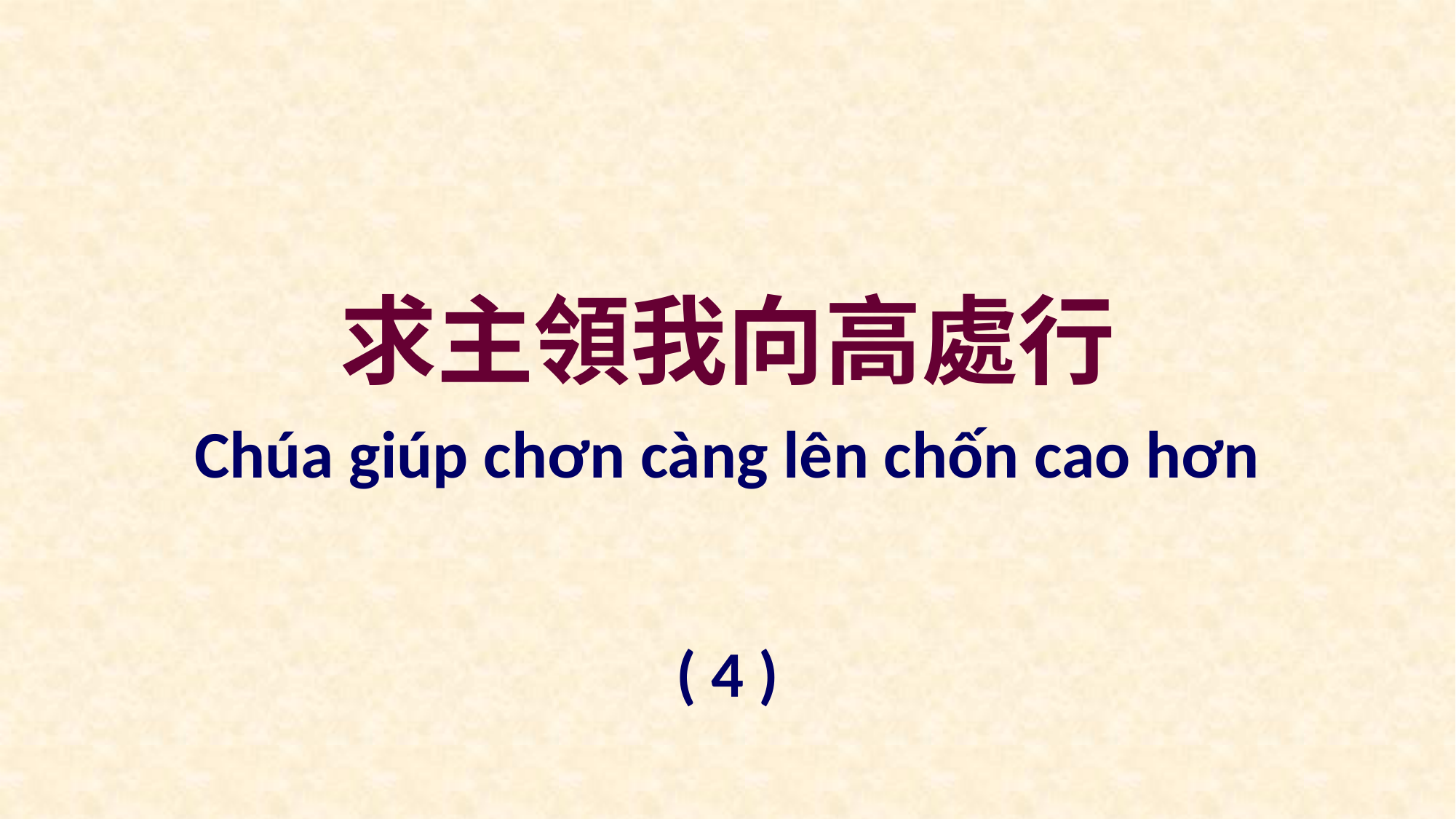

求主領我向高處行
Chúa giúp chơn càng lên chốn cao hơn
( 4 )